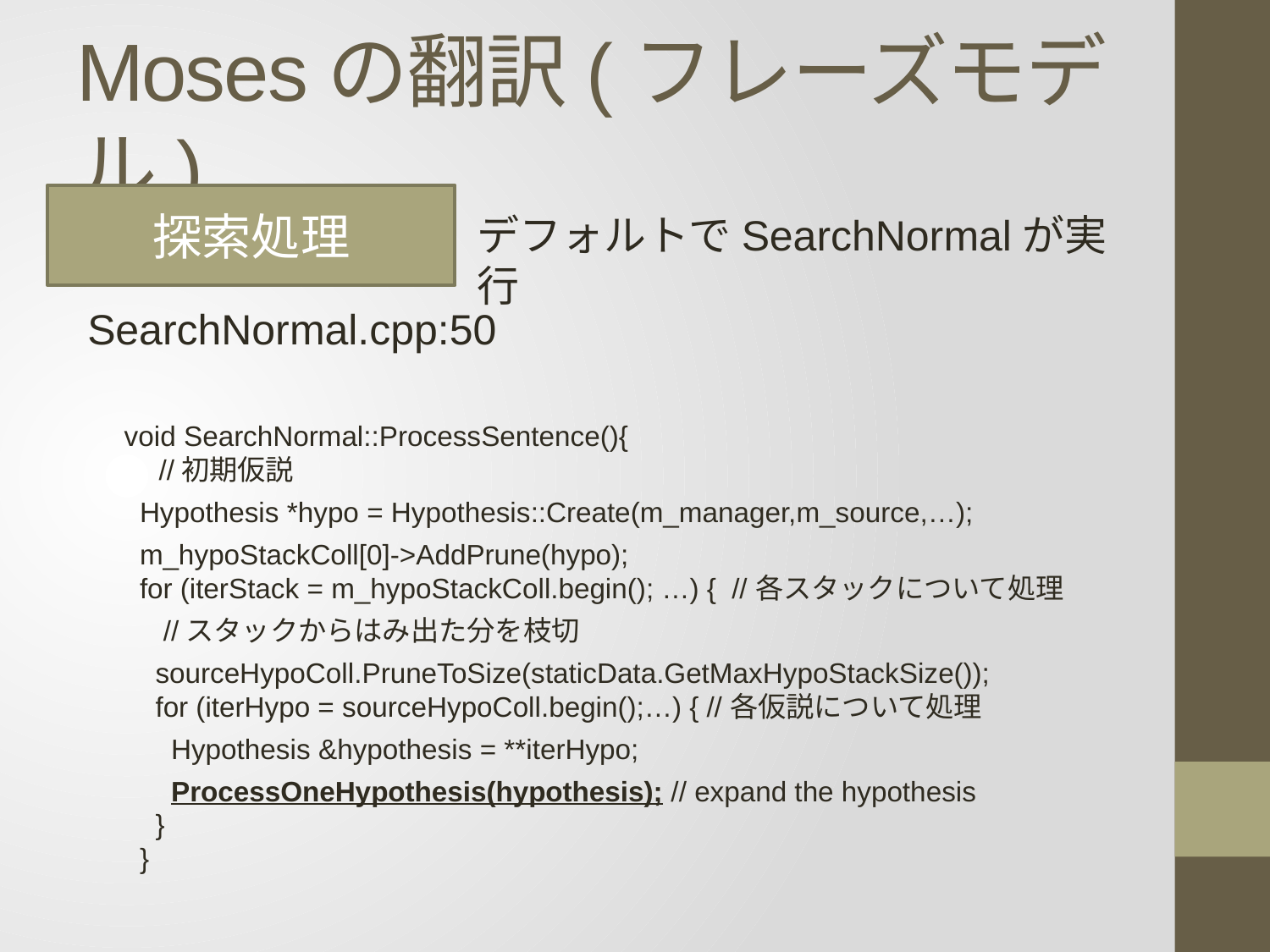

# Mosesの翻訳(フレーズモデル)
探索処理
デフォルトでSearchNormalが実行
SearchNormal.cpp:50
void SearchNormal::ProcessSentence(){
　//初期仮説
  Hypothesis *hypo = Hypothesis::Create(m_manager,m_source,…);
  m_hypoStackColl[0]->AddPrune(hypo);
  for (iterStack = m_hypoStackColl.begin(); …) {  //各スタックについて処理
     //スタックからはみ出た分を枝切
    sourceHypoColl.PruneToSize(staticData.GetMaxHypoStackSize());
    for (iterHypo = sourceHypoColl.begin();…) { //各仮説について処理
      Hypothesis &hypothesis = **iterHypo;
      ProcessOneHypothesis(hypothesis); // expand the hypothesis
    }
  }